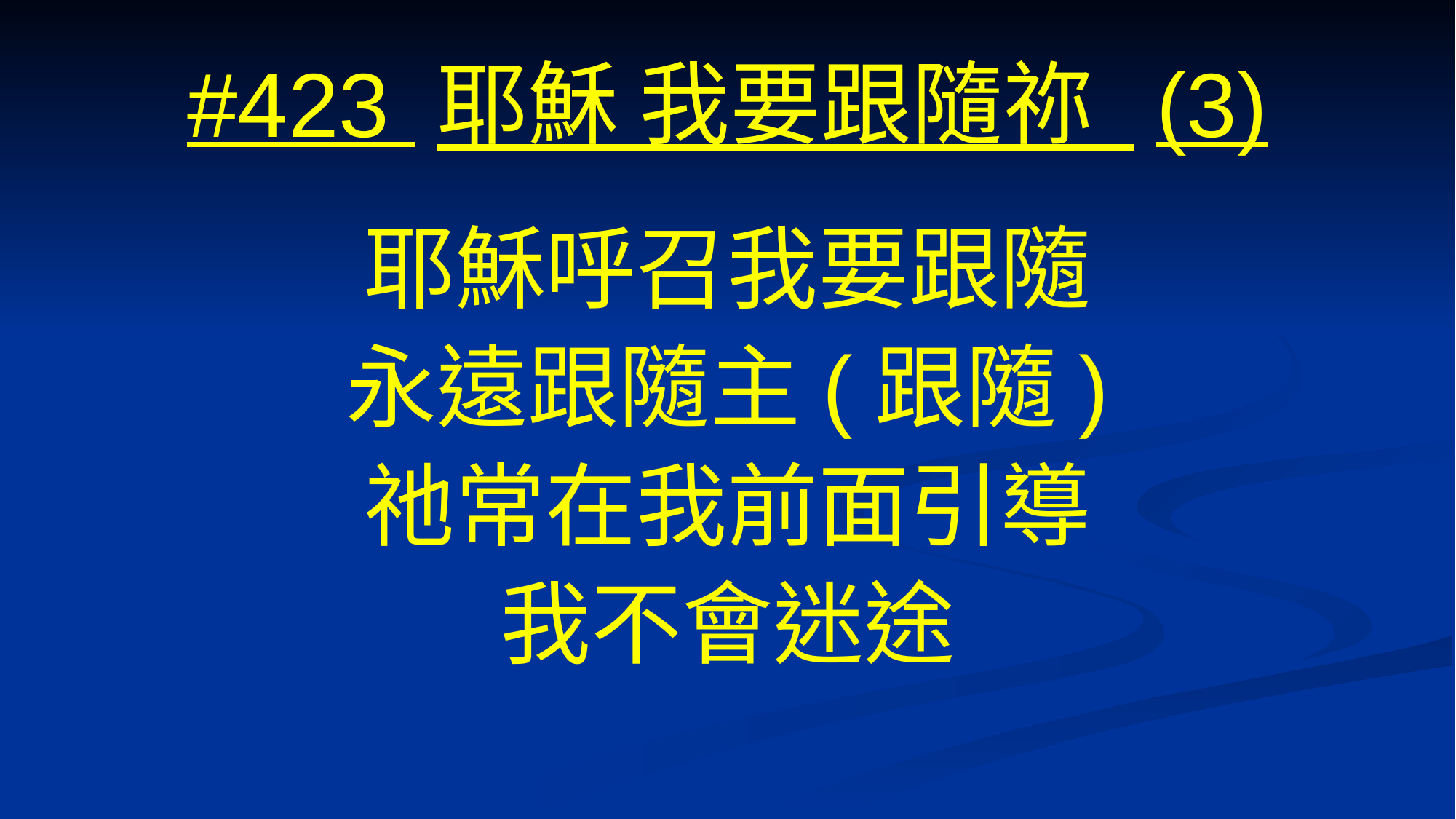

# #423 耶穌 我要跟隨祢  (3)
耶穌呼召我要跟隨
永遠跟隨主(跟隨)
祂常在我前面引導
我不會迷途